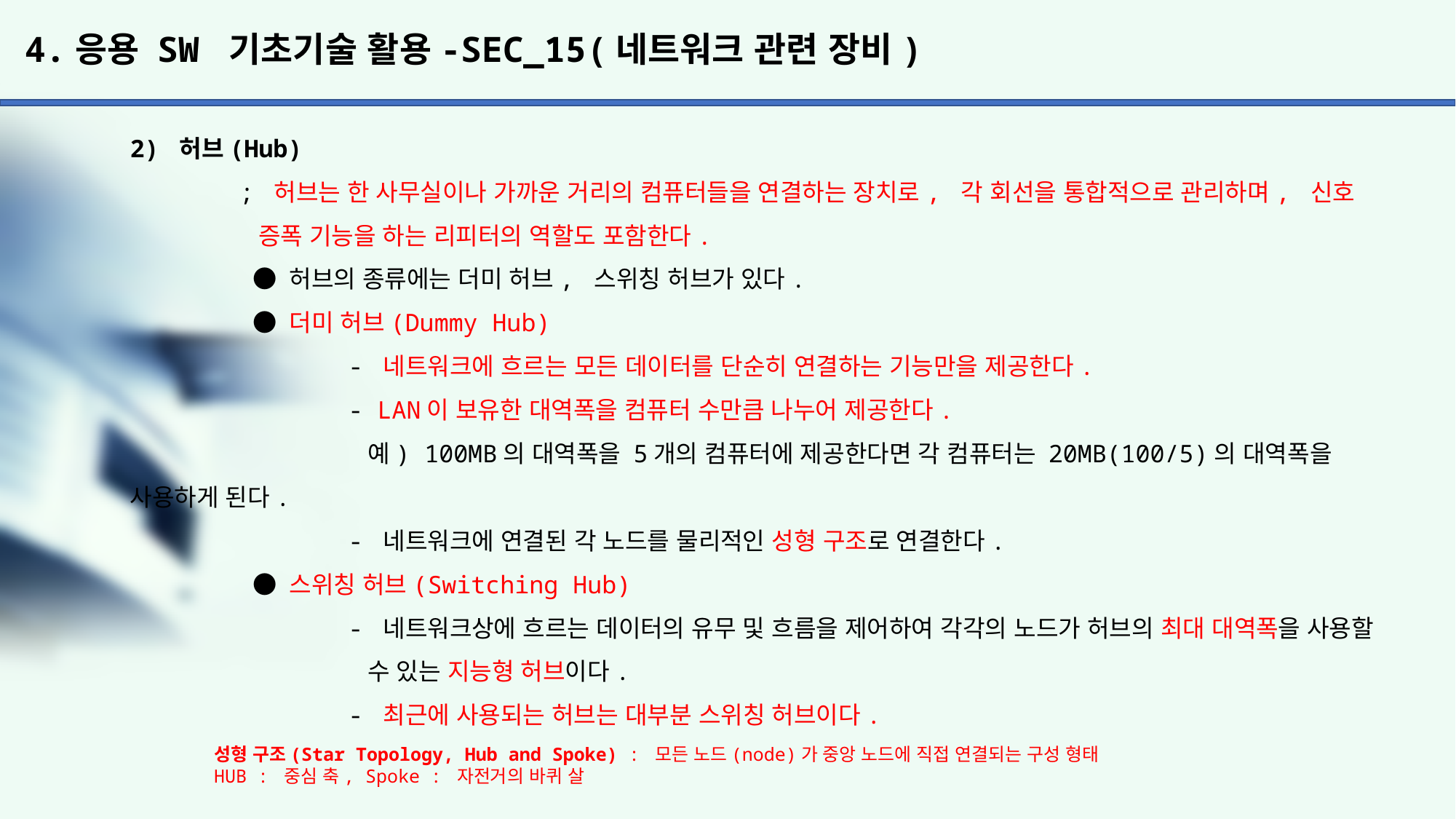

# 4.응용 SW 기초기술 활용-SEC_15(네트워크 관련 장비)
2) 허브(Hub)
	; 허브는 한 사무실이나 가까운 거리의 컴퓨터들을 연결하는 장치로, 각 회선을 통합적으로 관리하며, 신호
	  증폭 기능을 하는 리피터의 역할도 포함한다.
	  ● 허브의 종류에는 더미 허브, 스위칭 허브가 있다.
	  ● 더미 허브(Dummy Hub)
		- 네트워크에 흐르는 모든 데이터를 단순히 연결하는 기능만을 제공한다.
		- LAN이 보유한 대역폭을 컴퓨터 수만큼 나누어 제공한다.
		  예) 100MB의 대역폭을 5개의 컴퓨터에 제공한다면 각 컴퓨터는 20MB(100/5)의 대역폭을 사용하게 된다.
		- 네트워크에 연결된 각 노드를 물리적인 성형 구조로 연결한다.
	  ● 스위칭 허브(Switching Hub)
		- 네트워크상에 흐르는 데이터의 유무 및 흐름을 제어하여 각각의 노드가 허브의 최대 대역폭을 사용할
		  수 있는 지능형 허브이다.
		- 최근에 사용되는 허브는 대부분 스위칭 허브이다.
성형 구조(Star Topology, Hub and Spoke) : 모든 노드(node)가 중앙 노드에 직접 연결되는 구성 형태
HUB : 중심 축, Spoke : 자전거의 바퀴 살